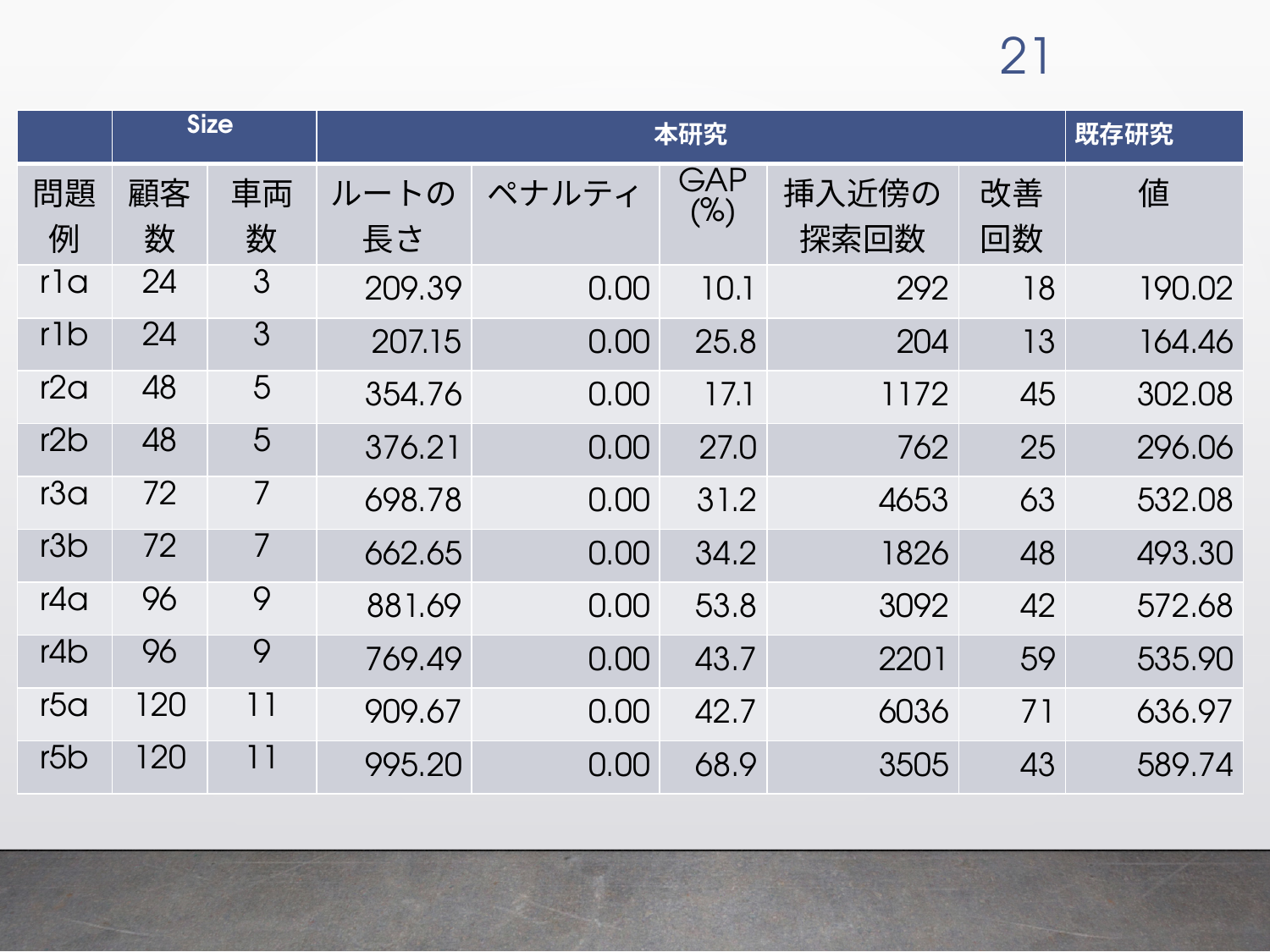

21
|  | Size |  | 本研究 |  |  |  |  | 既存研究 |
| --- | --- | --- | --- | --- | --- | --- | --- | --- |
| 問題例 | 顧客数 | 車両数 | ルートの長さ | ペナルティ | GAP (%) | 挿入近傍の 探索回数 | 改善回数 | 値 |
| r1a | 24 | 3 | 209.39 | 0.00 | 10.1 | 292 | 18 | 190.02 |
| r1b | 24 | 3 | 207.15 | 0.00 | 25.8 | 204 | 13 | 164.46 |
| r2a | 48 | 5 | 354.76 | 0.00 | 17.1 | 1172 | 45 | 302.08 |
| r2b | 48 | 5 | 376.21 | 0.00 | 27.0 | 762 | 25 | 296.06 |
| r3a | 72 | 7 | 698.78 | 0.00 | 31.2 | 4653 | 63 | 532.08 |
| r3b | 72 | 7 | 662.65 | 0.00 | 34.2 | 1826 | 48 | 493.30 |
| r4a | 96 | 9 | 881.69 | 0.00 | 53.8 | 3092 | 42 | 572.68 |
| r4b | 96 | 9 | 769.49 | 0.00 | 43.7 | 2201 | 59 | 535.90 |
| r5a | 120 | 11 | 909.67 | 0.00 | 42.7 | 6036 | 71 | 636.97 |
| r5b | 120 | 11 | 995.20 | 0.00 | 68.9 | 3505 | 43 | 589.74 |